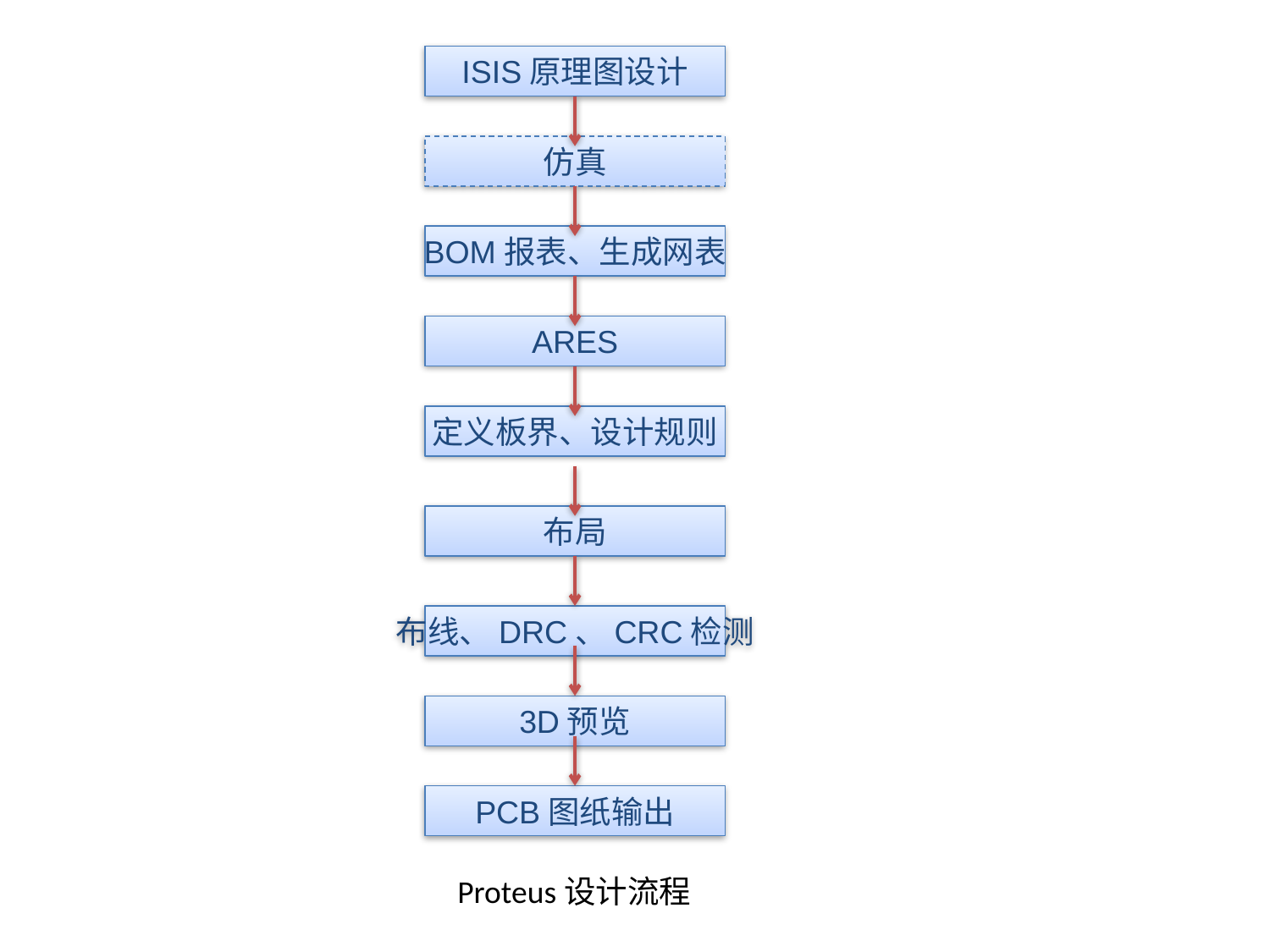

ISIS原理图设计
仿真
BOM报表、生成网表
ARES
定义板界、设计规则
布局
布线、DRC、CRC检测
3D预览
PCB图纸输出
Proteus设计流程